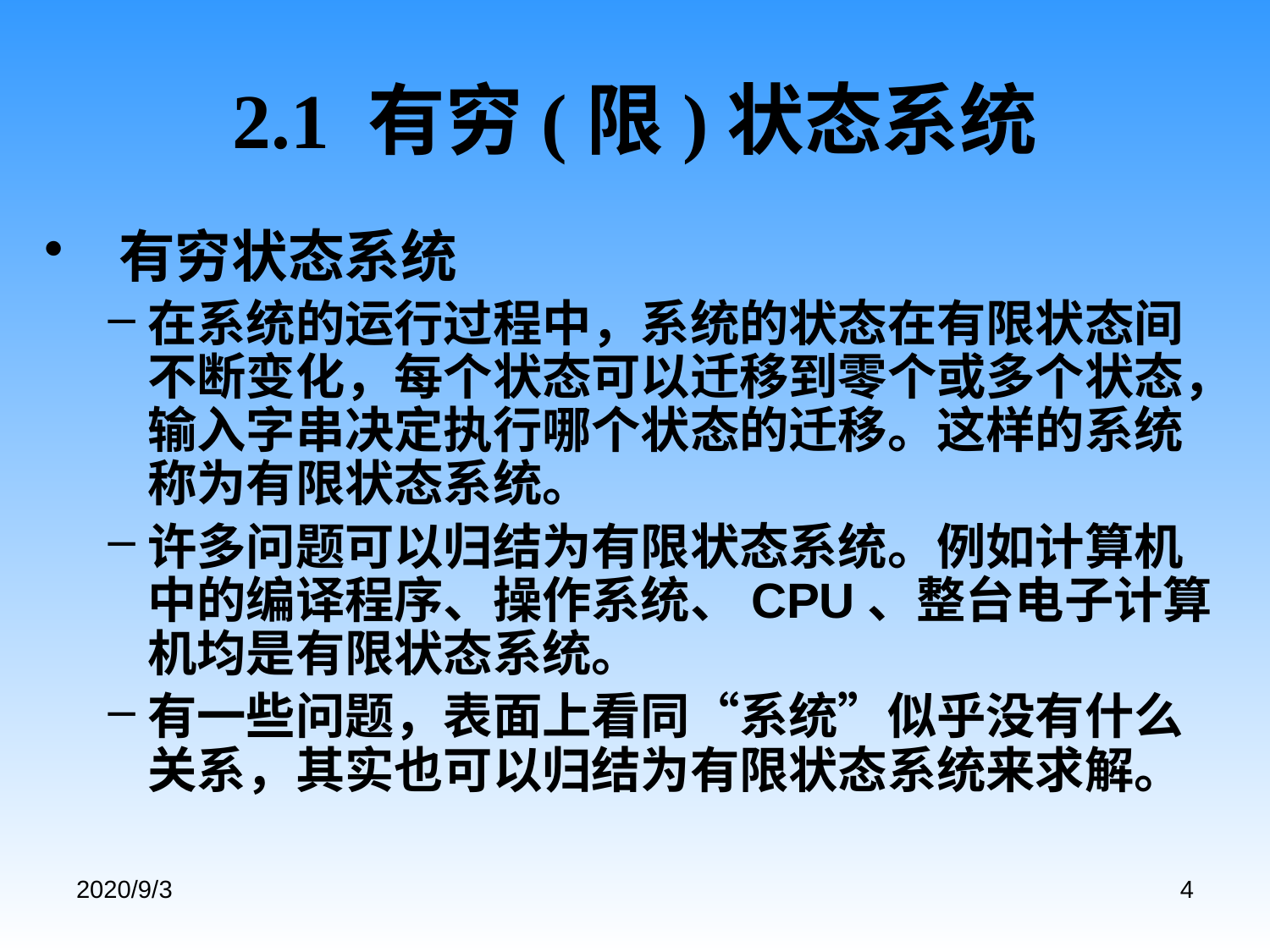

# 2.1 有穷(限)状态系统
有穷状态系统
在系统的运行过程中，系统的状态在有限状态间不断变化，每个状态可以迁移到零个或多个状态，输入字串决定执行哪个状态的迁移。这样的系统称为有限状态系统。
许多问题可以归结为有限状态系统。例如计算机中的编译程序、操作系统、CPU、整台电子计算机均是有限状态系统。
有一些问题，表面上看同“系统”似乎没有什么关系，其实也可以归结为有限状态系统来求解。

2020/9/3
4